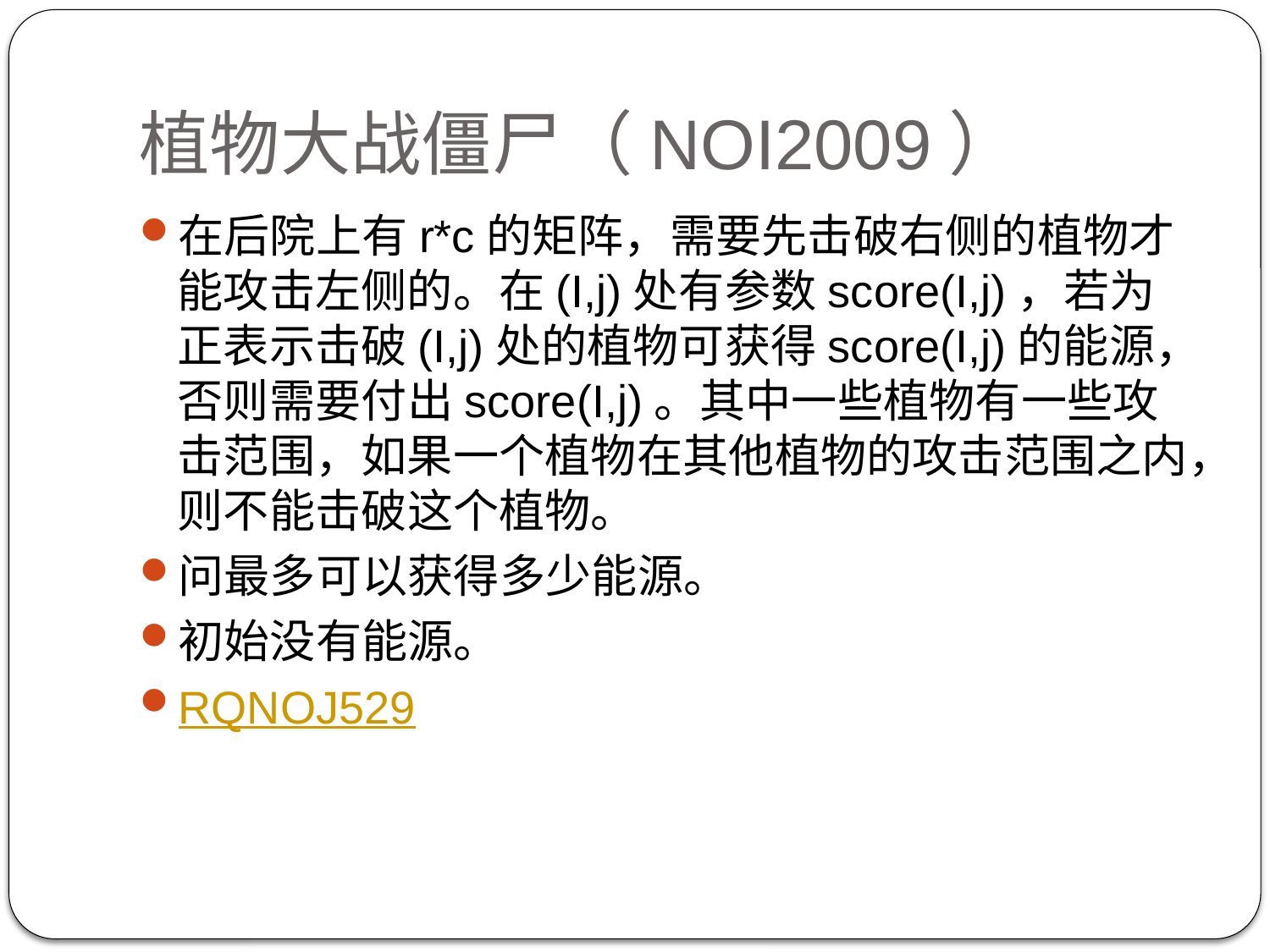

# 植物大战僵尸（NOI2009）
在后院上有r*c的矩阵，需要先击破右侧的植物才能攻击左侧的。在(I,j)处有参数score(I,j)，若为正表示击破(I,j)处的植物可获得score(I,j)的能源，否则需要付出score(I,j)。其中一些植物有一些攻击范围，如果一个植物在其他植物的攻击范围之内，则不能击破这个植物。
问最多可以获得多少能源。
初始没有能源。
RQNOJ529